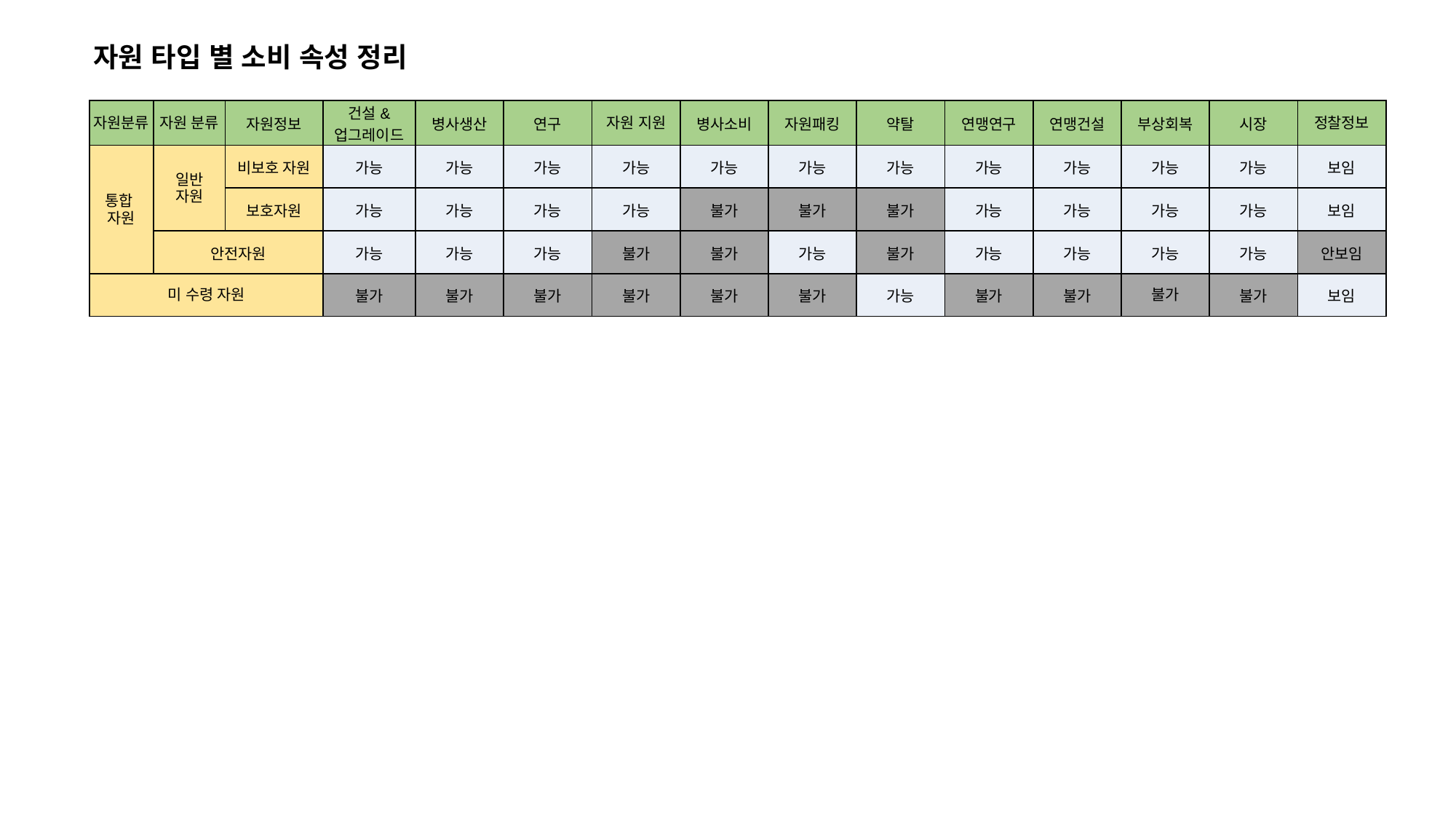

자원 타입 별 소비 속성 정리
| 자원분류 | 자원 분류 | 자원정보 | 건설& 업그레이드 | 병사생산 | 연구 | 자원 지원 | 병사소비 | 자원패킹 | 약탈 | 연맹연구 | 연맹건설 | 부상회복 | 시장 | 정찰정보 |
| --- | --- | --- | --- | --- | --- | --- | --- | --- | --- | --- | --- | --- | --- | --- |
| 통합 자원 | 일반 자원 | 비보호 자원 | 가능 | 가능 | 가능 | 가능 | 가능 | 가능 | 가능 | 가능 | 가능 | 가능 | 가능 | 보임 |
|  |  | 보호자원 | 가능 | 가능 | 가능 | 가능 | 불가 | 불가 | 불가 | 가능 | 가능 | 가능 | 가능 | 보임 |
|  | 안전자원 |  | 가능 | 가능 | 가능 | 불가 | 불가 | 가능 | 불가 | 가능 | 가능 | 가능 | 가능 | 안보임 |
| 미 수령 자원 |  |  | 불가 | 불가 | 불가 | 불가 | 불가 | 불가 | 가능 | 불가 | 불가 | 불가 | 불가 | 보임 |